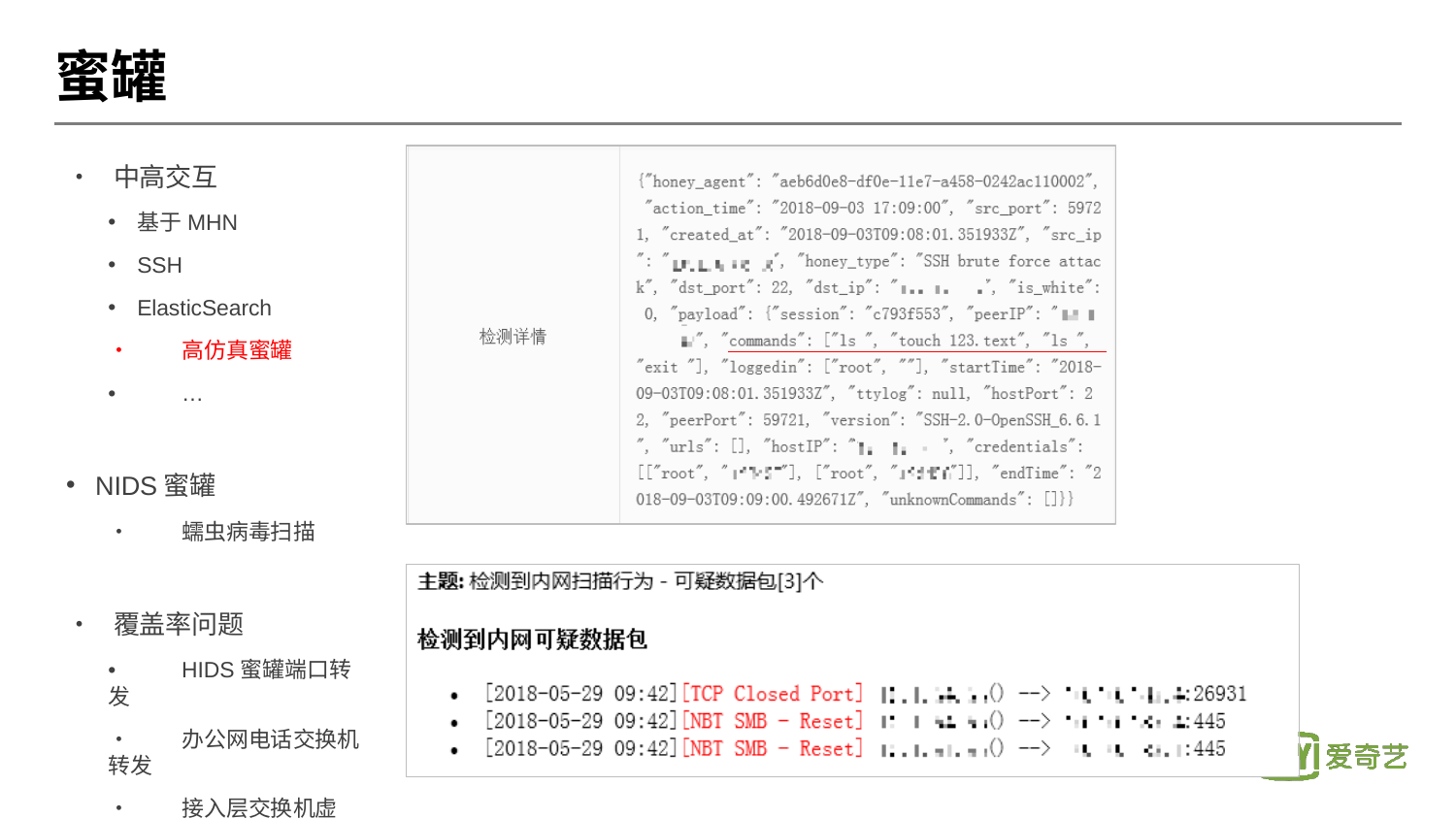

蜜罐

•  中高交互
基于MHN
SSH
ElasticSearch
•	高仿真蜜罐
•	…

NIDS蜜罐
•	蠕虫病毒扫描

•  覆盖率问题
•	HIDS蜜罐端口转发
•	办公网电话交换机转发
•	接入层交换机虚IP转发